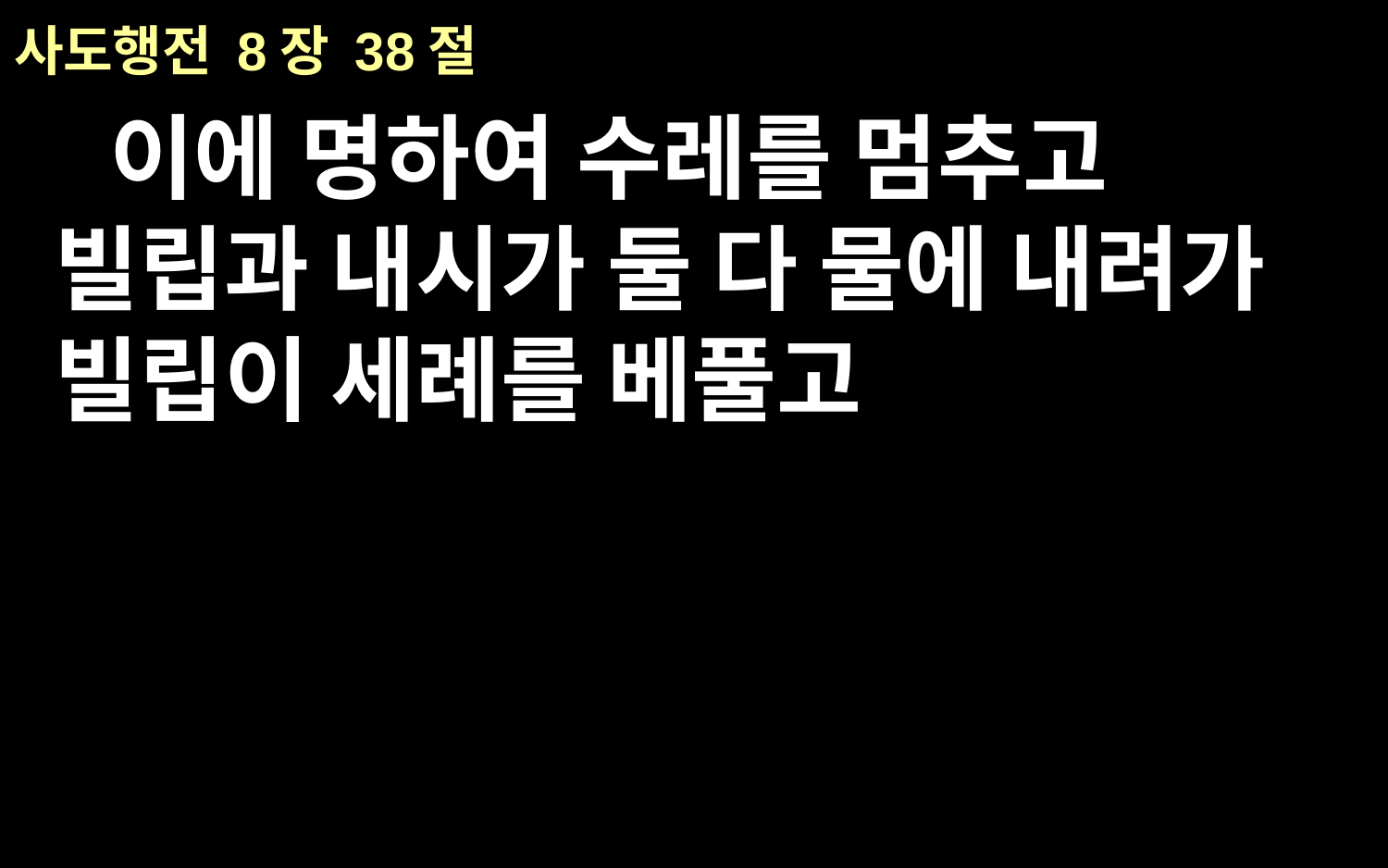

# 사도행전 8장 38절
이에 명하여 수레를 멈추고 빌립과 내시가 둘 다 물에 내려가 빌립이 세례를 베풀고